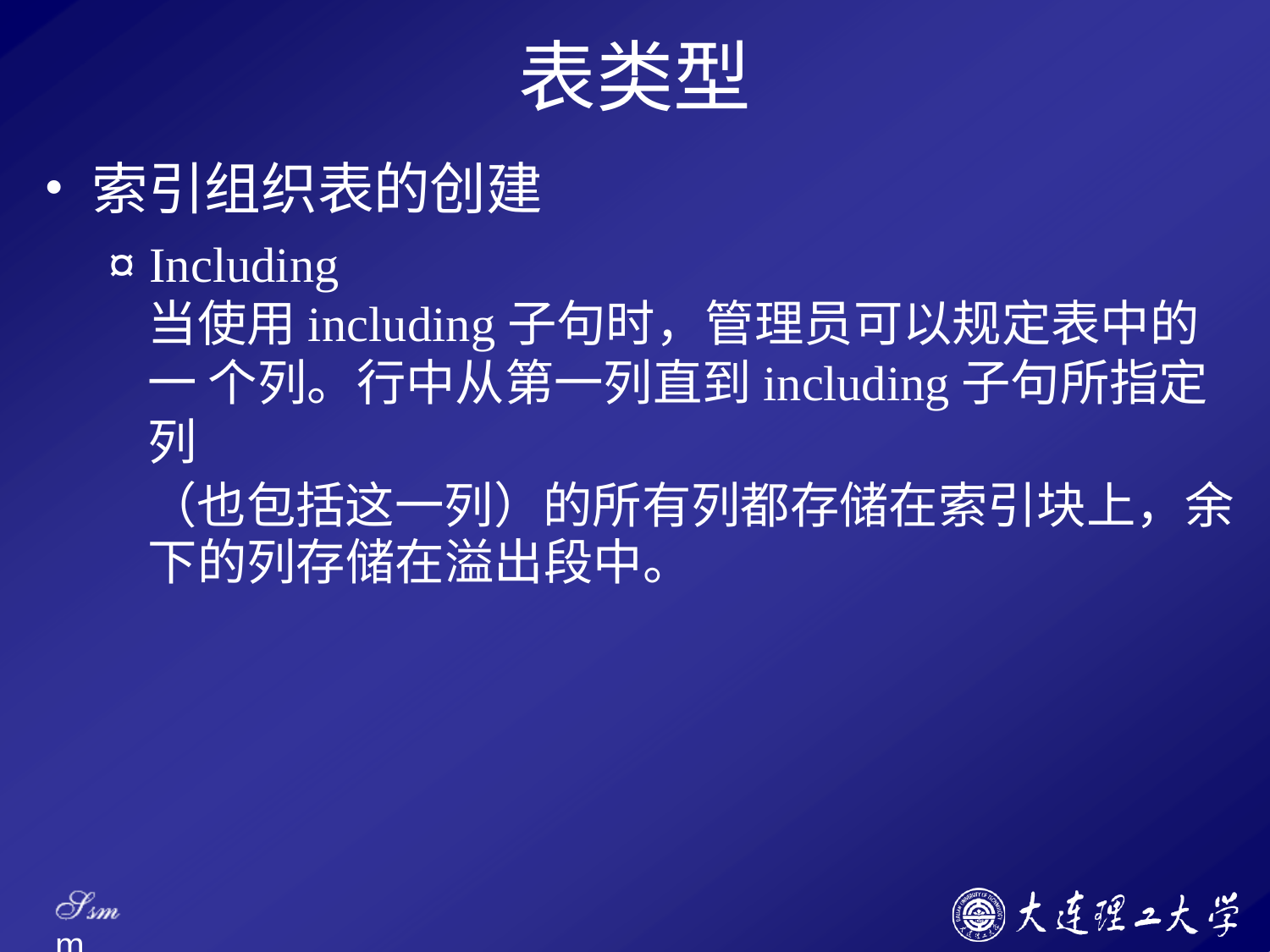

# 表类型
索引组织表的创建
¤ Including
当使用including子句时，管理员可以规定表中的一 个列。行中从第一列直到including子句所指定列
（也包括这一列）的所有列都存储在索引块上，余 下的列存储在溢出段中。

Ssm